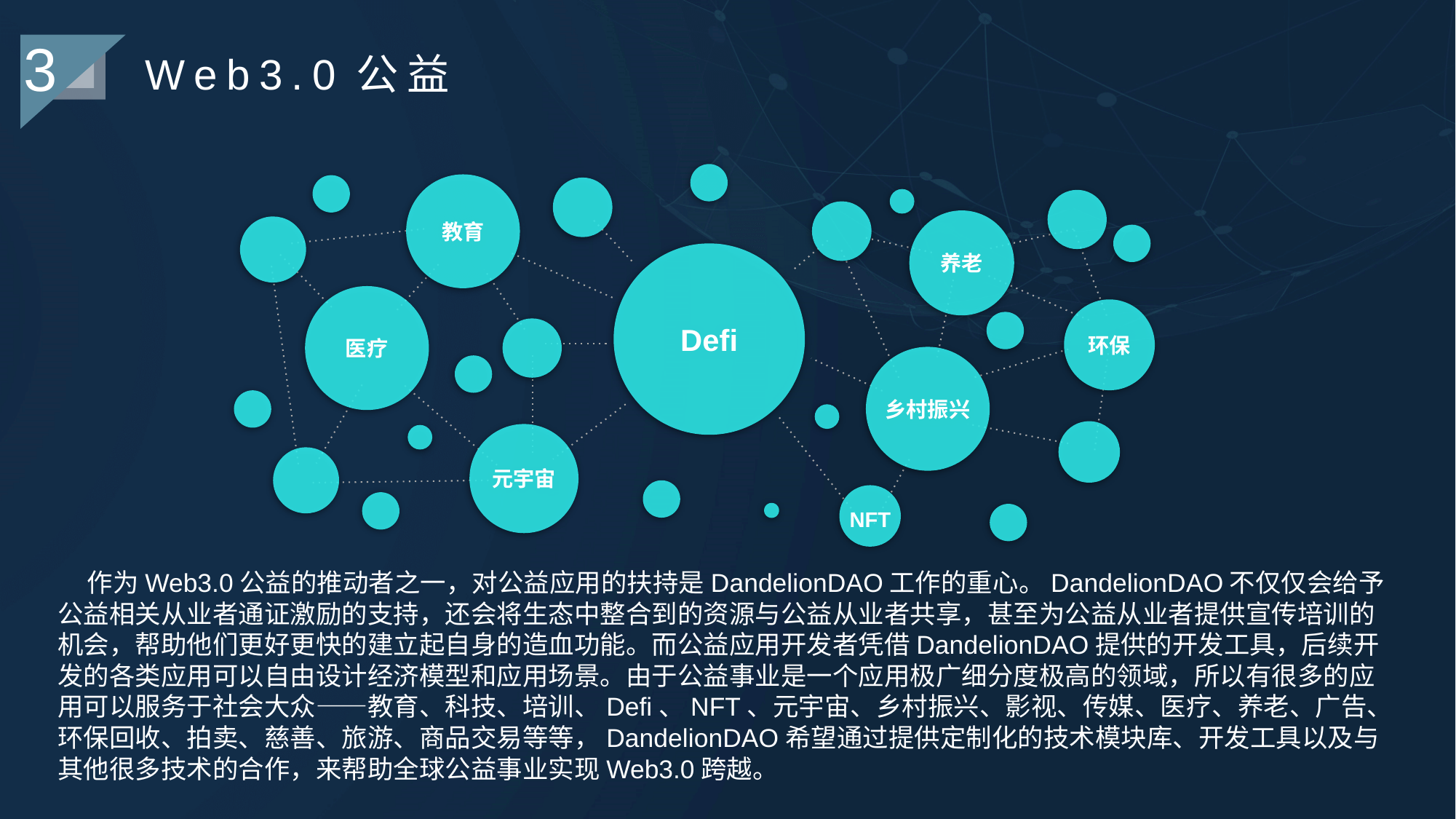

Web3.0公益
3

教育

养老

Defi
医疗
环保

乡村振兴

元宇宙

NFT
    作为Web3.0公益的推动者之一，对公益应用的扶持是DandelionDAO工作的重心。DandelionDAO不仅仅会给予公益相关从业者通证激励的支持，还会将生态中整合到的资源与公益从业者共享，甚至为公益从业者提供宣传培训的机会，帮助他们更好更快的建立起自身的造血功能。而公益应用开发者凭借DandelionDAO提供的开发工具，后续开发的各类应用可以自由设计经济模型和应用场景。由于公益事业是一个应用极广细分度极高的领域，所以有很多的应用可以服务于社会大众——教育、科技、培训、Defi、NFT、元宇宙、乡村振兴、影视、传媒、医疗、养老、广告、环保回收、拍卖、慈善、旅游、商品交易等等，DandelionDAO希望通过提供定制化的技术模块库、开发工具以及与其他很多技术的合作，来帮助全球公益事业实现Web3.0跨越。